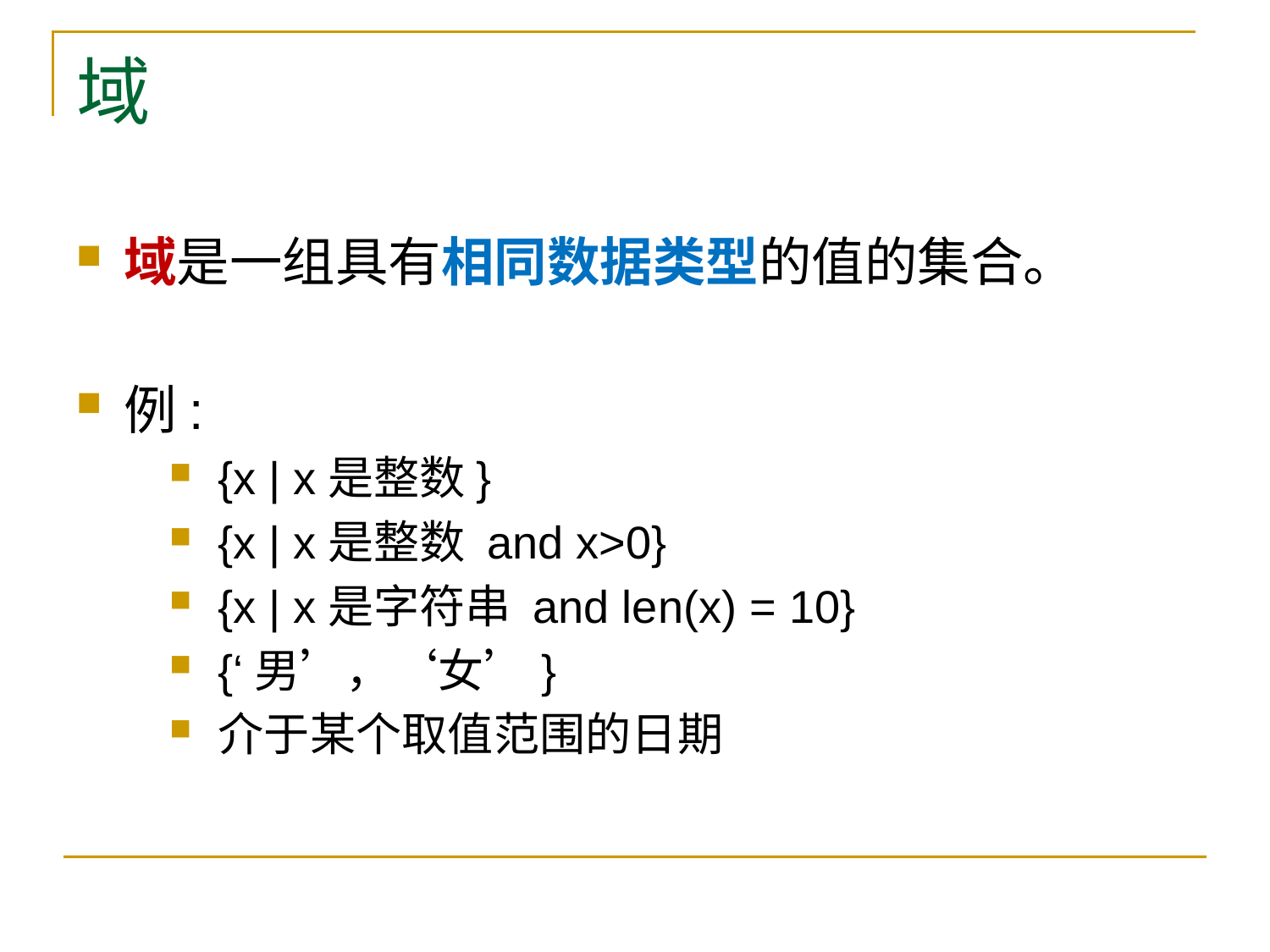

# 域
域是一组具有相同数据类型的值的集合。

例:
{x | x是整数}
{x | x是整数 and x>0}
{x | x是字符串 and len(x) = 10}
{‘男’，‘女’}
介于某个取值范围的日期